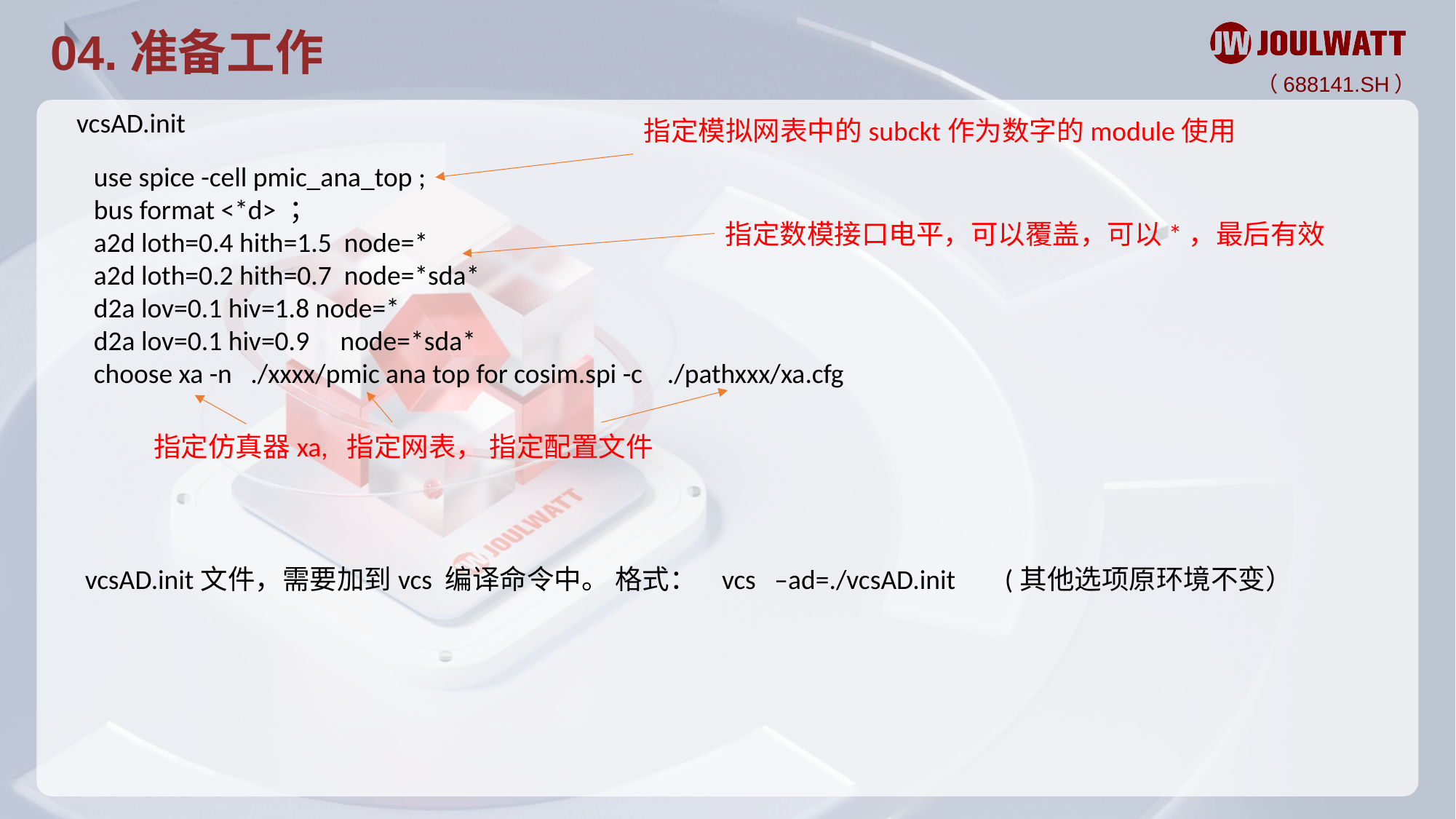

04.准备工作
vcsAD.init
指定模拟网表中的subckt作为数字的module使用
use spice -cell pmic_ana_top ;
bus format <*d> ；
a2d loth=0.4 hith=1.5  node=*
a2d loth=0.2 hith=0.7  node=*sda*
d2a lov=0.1 hiv=1.8 node=*
d2a lov=0.1 hiv=0.9     node=*sda*
choose xa -n   ./xxxx/pmic ana top for cosim.spi -c    ./pathxxx/xa.cfg
指定数模接口电平，可以覆盖，可以*，最后有效
指定仿真器xa,  指定网表， 指定配置文件
vcsAD.init文件，需要加到vcs 编译命令中。 格式：   vcs   –ad=./vcsAD.init        (其他选项原环境不变）